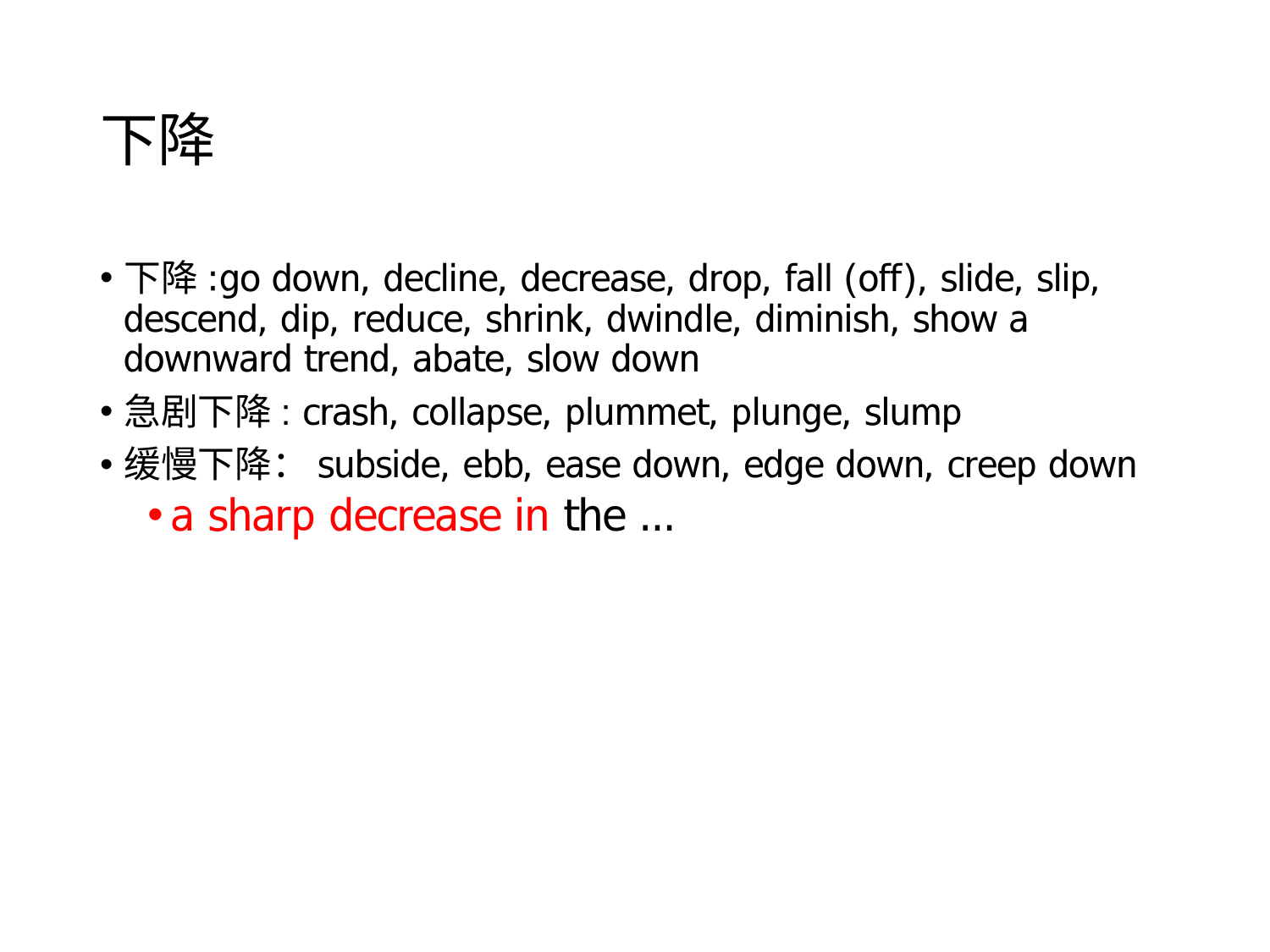

# 下降
下降:go down, decline, decrease, drop, fall (off), slide, slip,  descend, dip, reduce, shrink, dwindle, diminish, show a downward trend, abate, slow down
急剧下降: crash, collapse, plummet, plunge, slump
缓慢下降：subside, ebb, ease down, edge down, creep down
a sharp decrease in the …